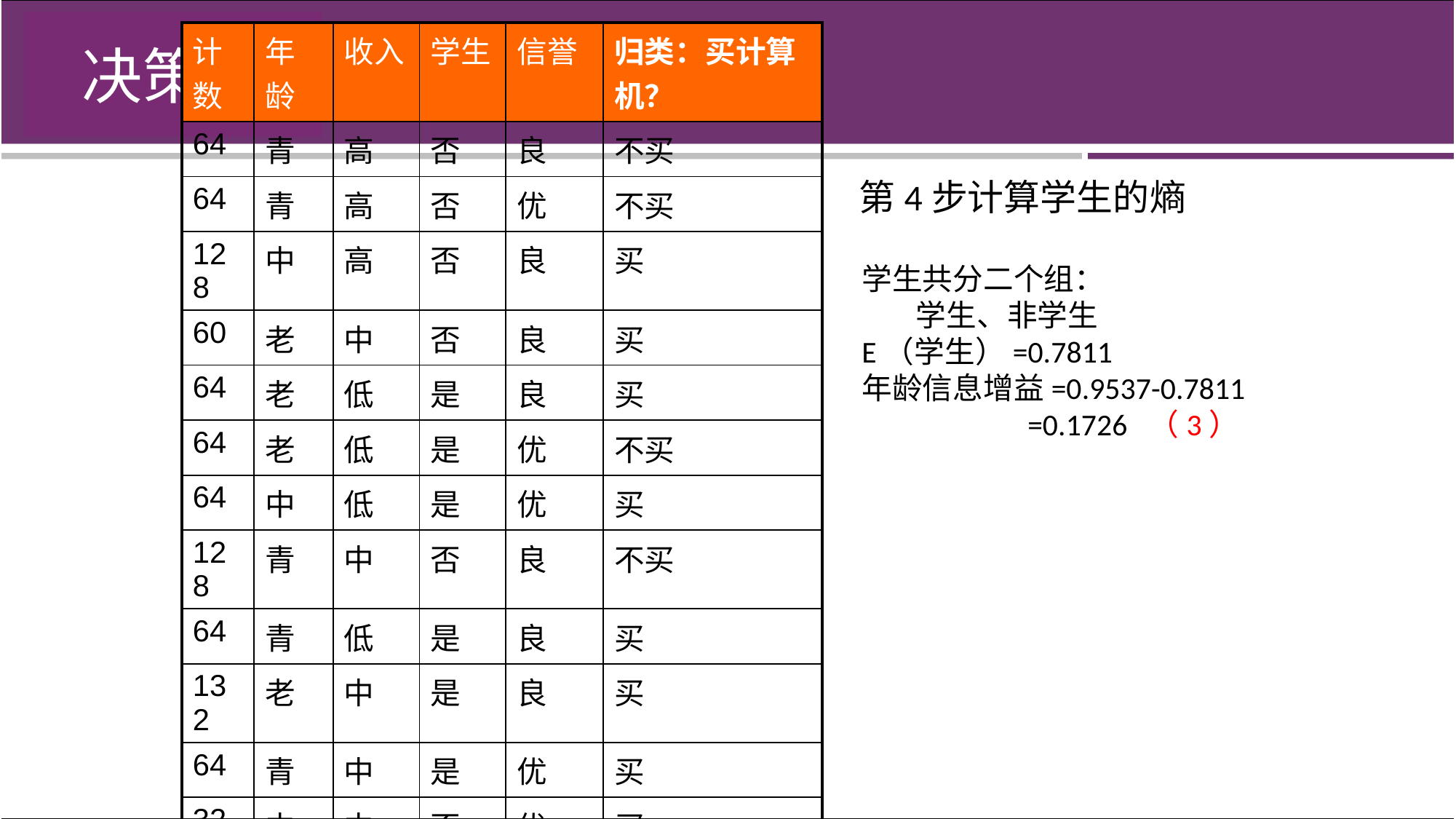

| 计数 | 年龄 | 收入 | 学生 | 信誉 | 归类：买计算机？ |
| --- | --- | --- | --- | --- | --- |
| 64 | 青 | 高 | 否 | 良 | 不买 |
| 64 | 青 | 高 | 否 | 优 | 不买 |
| 128 | 中 | 高 | 否 | 良 | 买 |
| 60 | 老 | 中 | 否 | 良 | 买 |
| 64 | 老 | 低 | 是 | 良 | 买 |
| 64 | 老 | 低 | 是 | 优 | 不买 |
| 64 | 中 | 低 | 是 | 优 | 买 |
| 128 | 青 | 中 | 否 | 良 | 不买 |
| 64 | 青 | 低 | 是 | 良 | 买 |
| 132 | 老 | 中 | 是 | 良 | 买 |
| 64 | 青 | 中 | 是 | 优 | 买 |
| 32 | 中 | 中 | 否 | 优 | 买 |
| 32 | 中 | 高 | 是 | 良 | 买 |
| 63 | 老 | 中 | 否 | 优 | 不买 |
| 1 | 老 | 中 | 否 | 优 | 买 |
第4步计算学生的熵
学生共分二个组：
       学生、非学生
E（学生）=0.7811
年龄信息增益=0.9537-0.7811
                        =0.1726  （3）